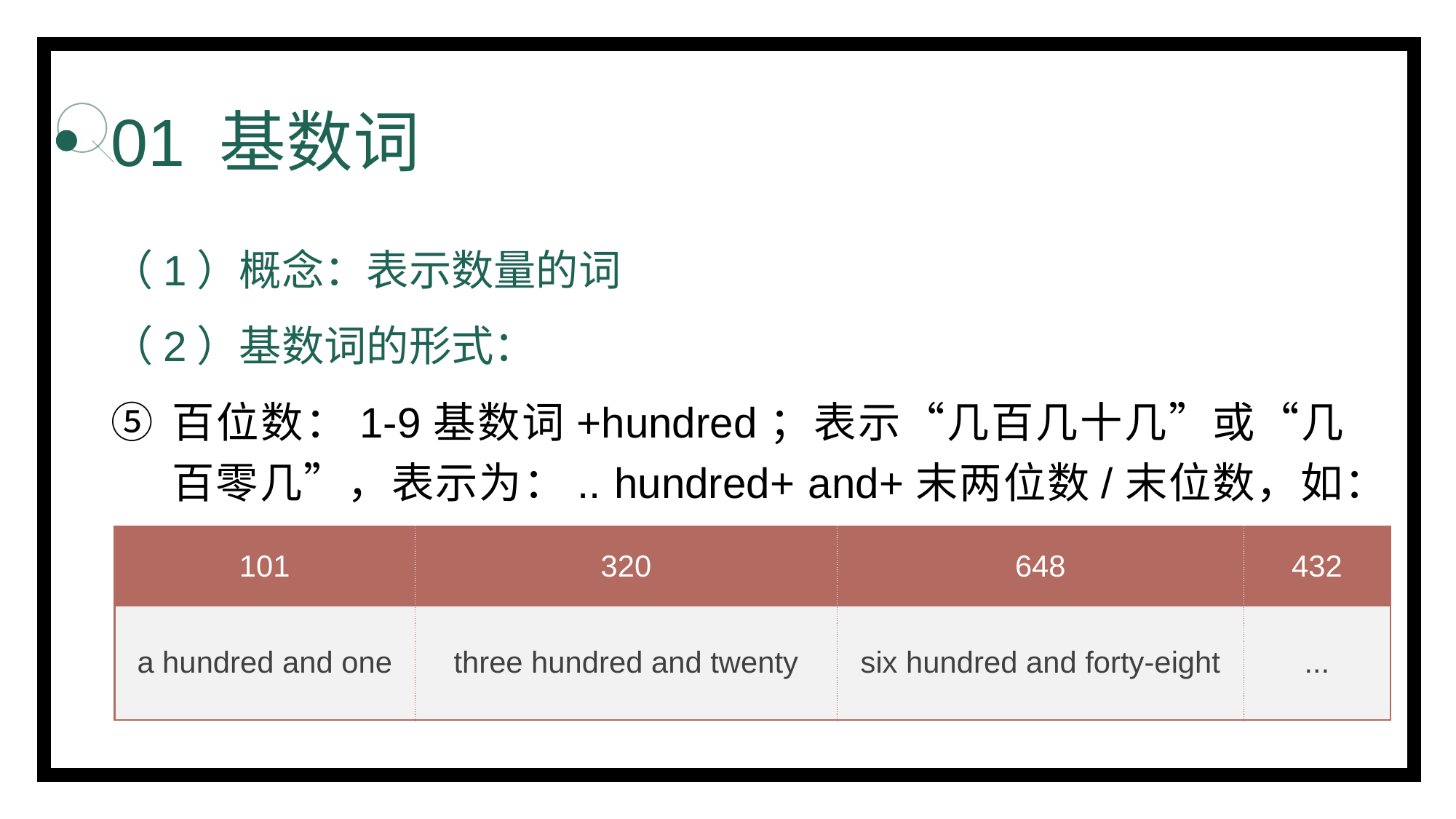

# 01 基数词
（1）概念：表示数量的词
（2）基数词的形式：
百位数：1-9基数词+hundred；表示“几百几十几”或“几百零几”，表示为：.. hundred+ and+末两位数/末位数，如：
| 101 | 320 | 648 | 432 |
| --- | --- | --- | --- |
| a hundred and one | three hundred and twenty | six hundred and forty-eight | ... |